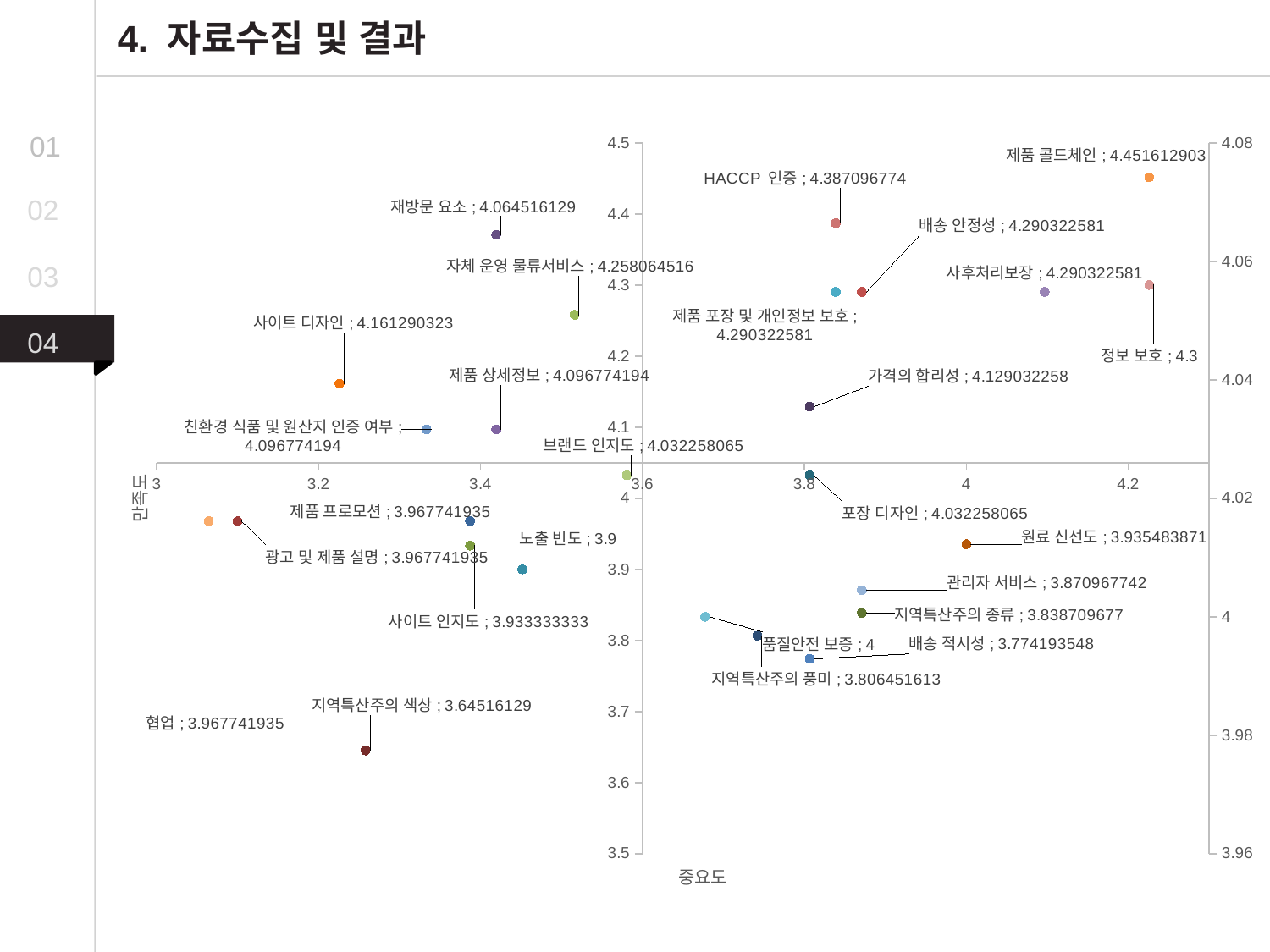

4. 자료수집 및 결과

### Chart

| Category | 배송 적시성 | 배송 안정성 | 자체 운영 물류서비스 | 제품 상세정보 | 제품 포장 및 개인정보 보호 | 제품 콜드체인 | 지역특산주의 풍미 | 지역특산주의 색상 | 지역특산주의 종류 | 가격의 합리성 | 포장 디자인 | 원료 신선도 | 친환경 식품 및 원산지 인증 여부 | HACCP 인증 | 브랜드 인지도 | 사후처리보장 | 협업 | 제품 프로모션 | 광고 및 제품 설명 | 사이트 인지도 | 노출 빈도 | 사이트 디자인 | 관리자 서비스 | 정보 보호 | 품질안전 보증 | 재방문 요소 |
|---|---|---|---|---|---|---|---|---|---|---|---|---|---|---|---|---|---|---|---|---|---|---|---|---|---|---|
01
02
03

04